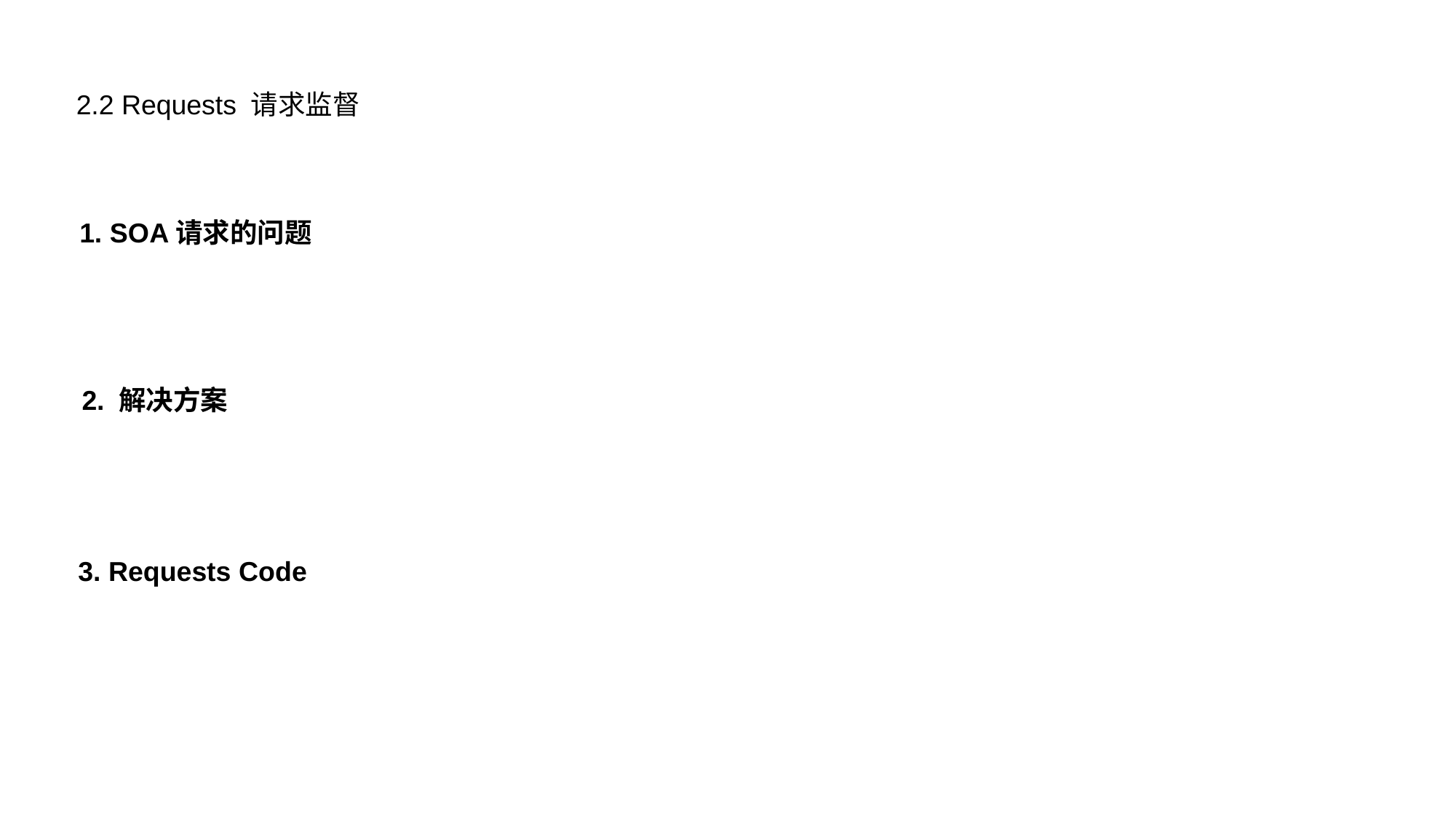

2.2 Requests 请求监督
1. SOA请求的问题

2. 解决方案

3. Requests Code